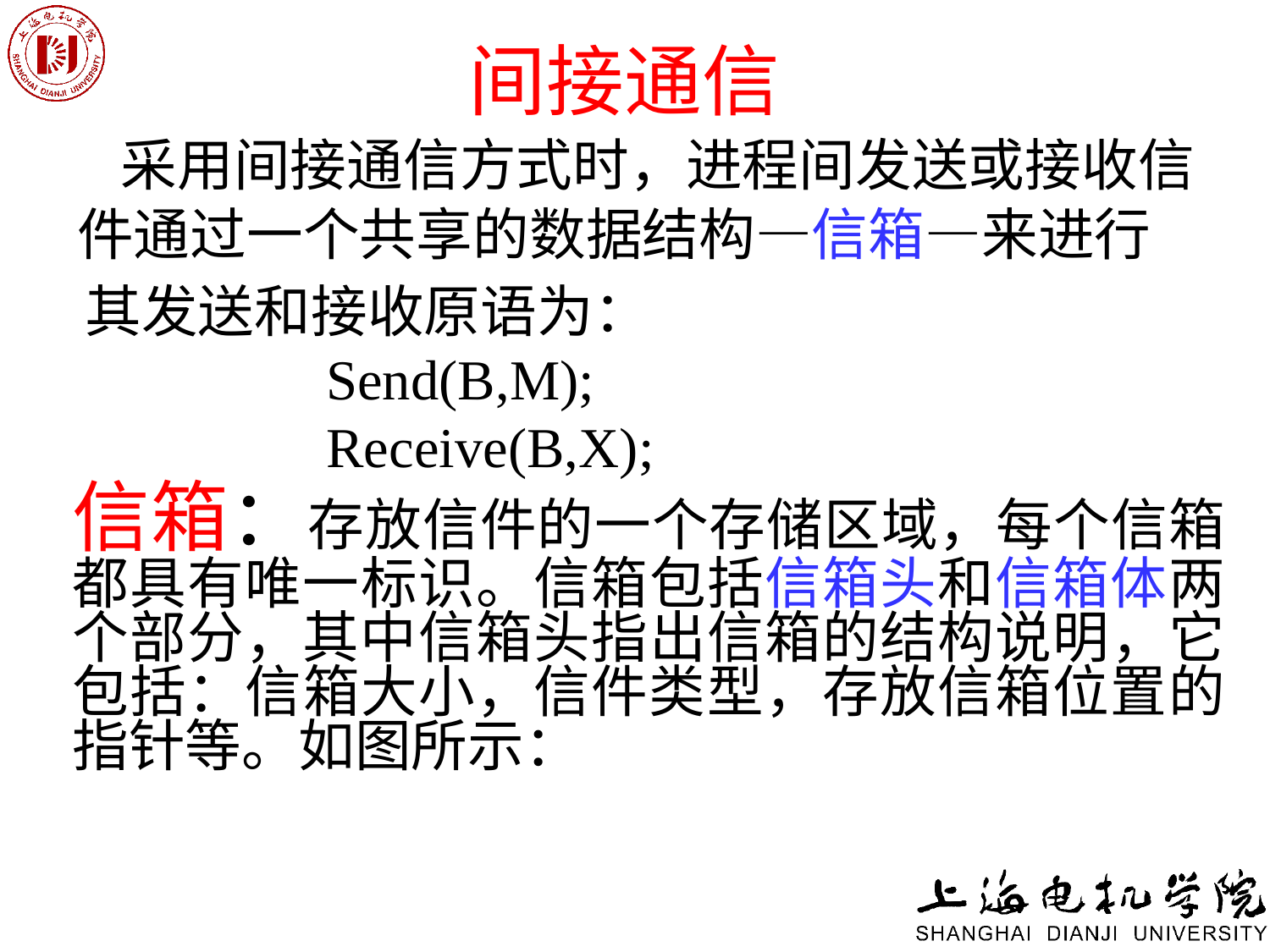

# 间接通信
  采用间接通信方式时，进程间发送或接收信件通过一个共享的数据结构—信箱—来进行
其发送和接收原语为：
                 Send(B,M);
                 Receive(B,X);
信箱：存放信件的一个存储区域，每个信箱都具有唯一标识。信箱包括信箱头和信箱体两个部分，其中信箱头指出信箱的结构说明，它包括：信箱大小，信件类型，存放信箱位置的指针等。如图所示：